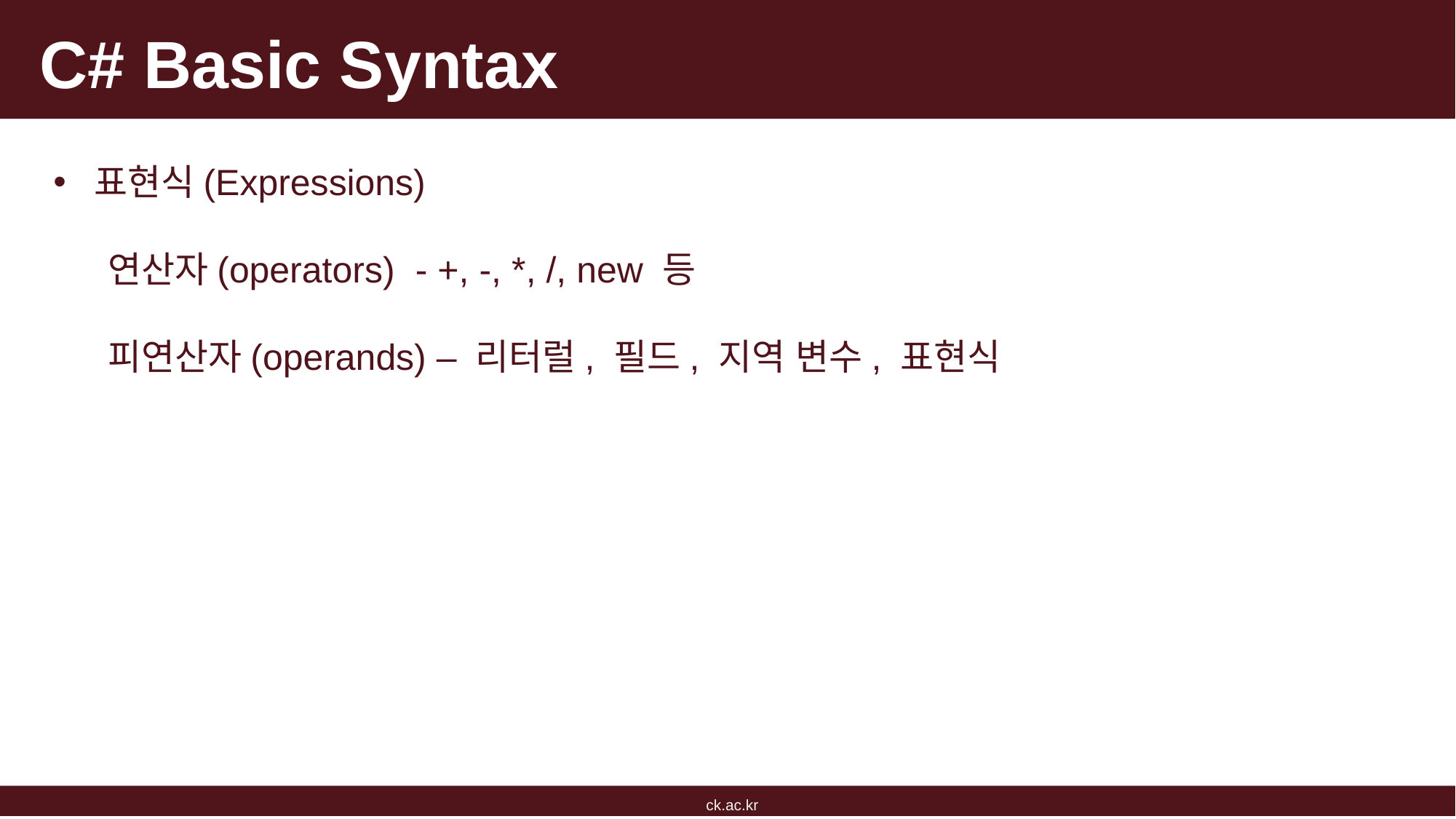

# C# Basic Syntax
표현식(Expressions)

연산자(operators)  - +, -, *, /, new 등

피연산자(operands) – 리터럴, 필드, 지역 변수, 표현식
ck.ac.kr